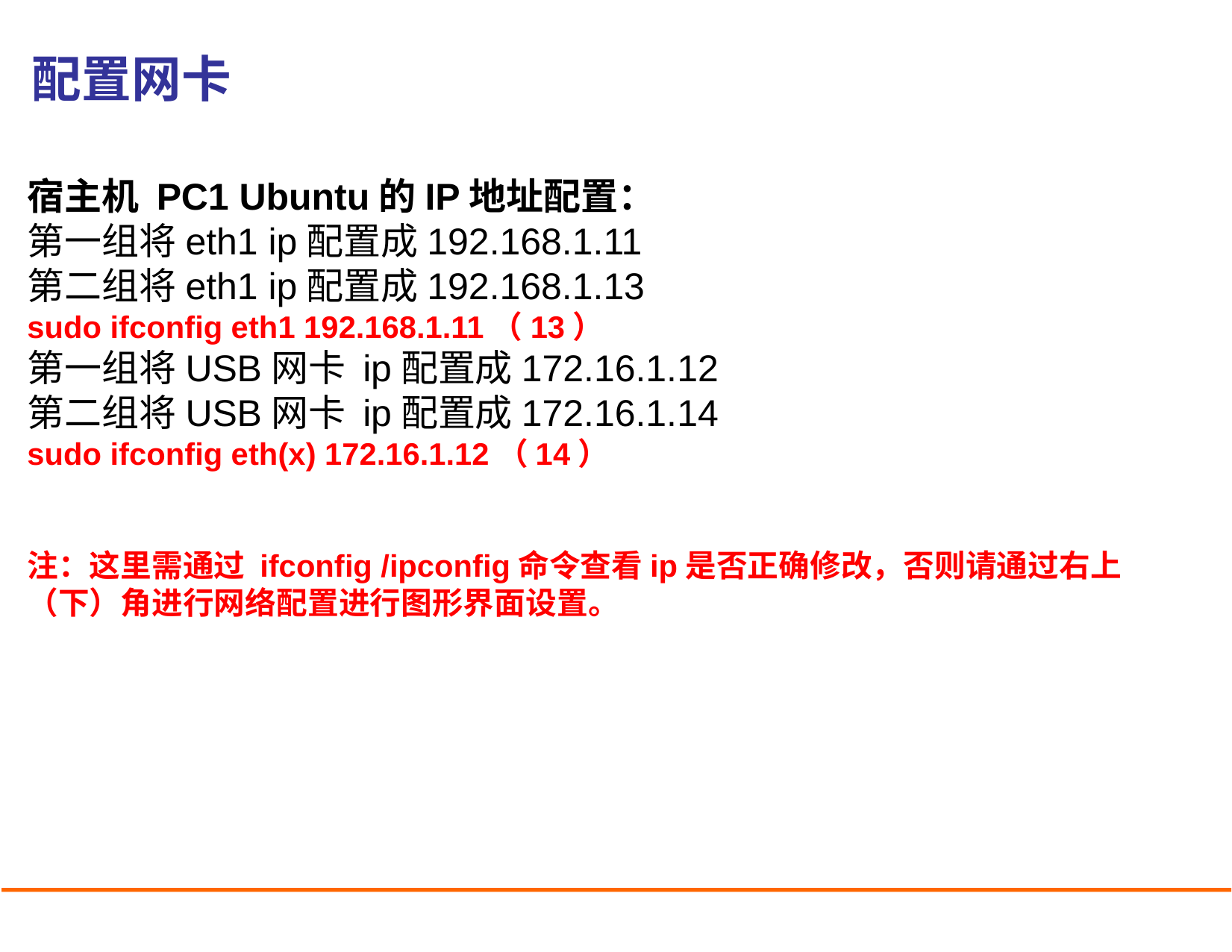

配置网卡
宿主机 PC1 Ubuntu的IP地址配置：
第一组将eth1 ip配置成192.168.1.11
第二组将eth1 ip配置成192.168.1.13
sudo ifconfig eth1 192.168.1.11（13）
第一组将USB网卡 ip配置成172.16.1.12
第二组将USB网卡 ip配置成172.16.1.14
sudo ifconfig eth(x) 172.16.1.12（14）

注：这里需通过 ifconfig /ipconfig命令查看ip是否正确修改，否则请通过右上（下）角进行网络配置进行图形界面设置。